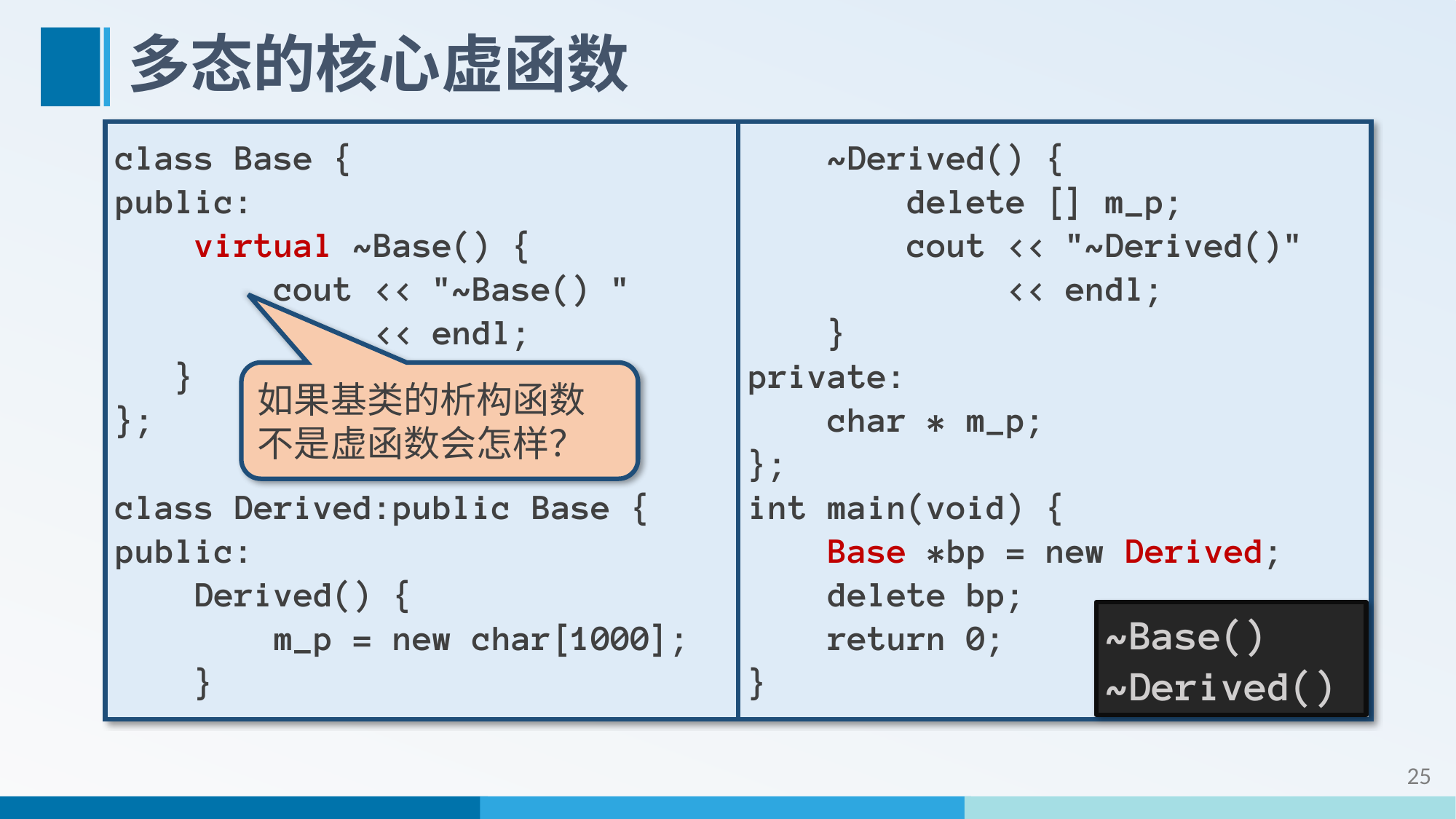

# 多态的核心虚函数

class Base {
public:
    virtual ~Base() {
        cout << "~Base() "
             << endl;
   }
};

class Derived:public Base {
public:
    Derived() {
        m_p = new char[1000];
    }
    ~Derived() {
        delete [] m_p;
        cout << "~Derived()"
             << endl;
    }
private:
    char * m_p;
};
int main(void) {
    Base *bp = new Derived;
    delete bp;
    return 0;
}
如果基类的析构函数不是虚函数会怎样？
~Base()
~Derived()